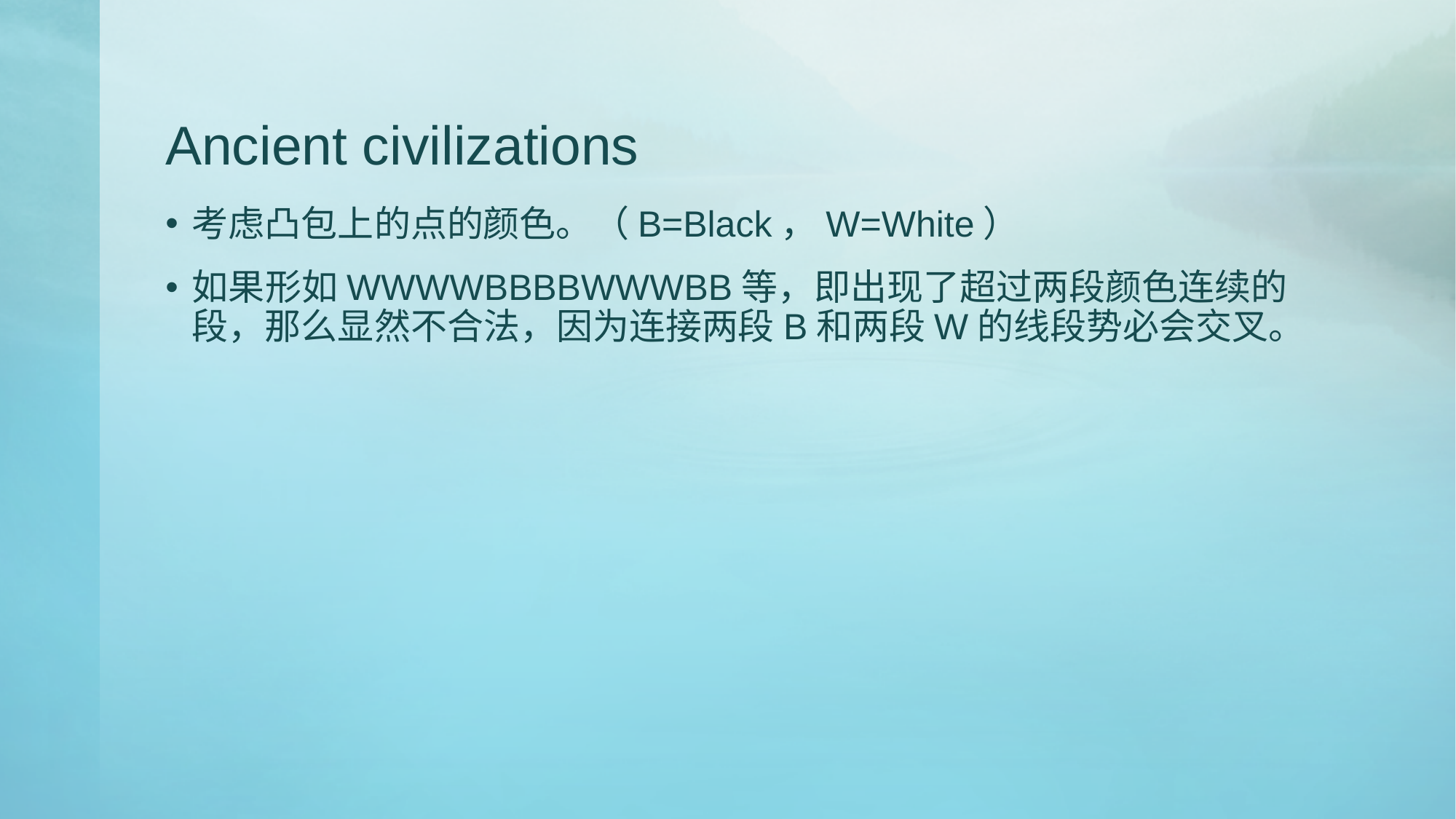

# Ancient civilizations
考虑凸包上的点的颜色。（B=Black，W=White）
如果形如WWWWBBBBWWWBB等，即出现了超过两段颜色连续的段，那么显然不合法，因为连接两段B和两段W的线段势必会交叉。